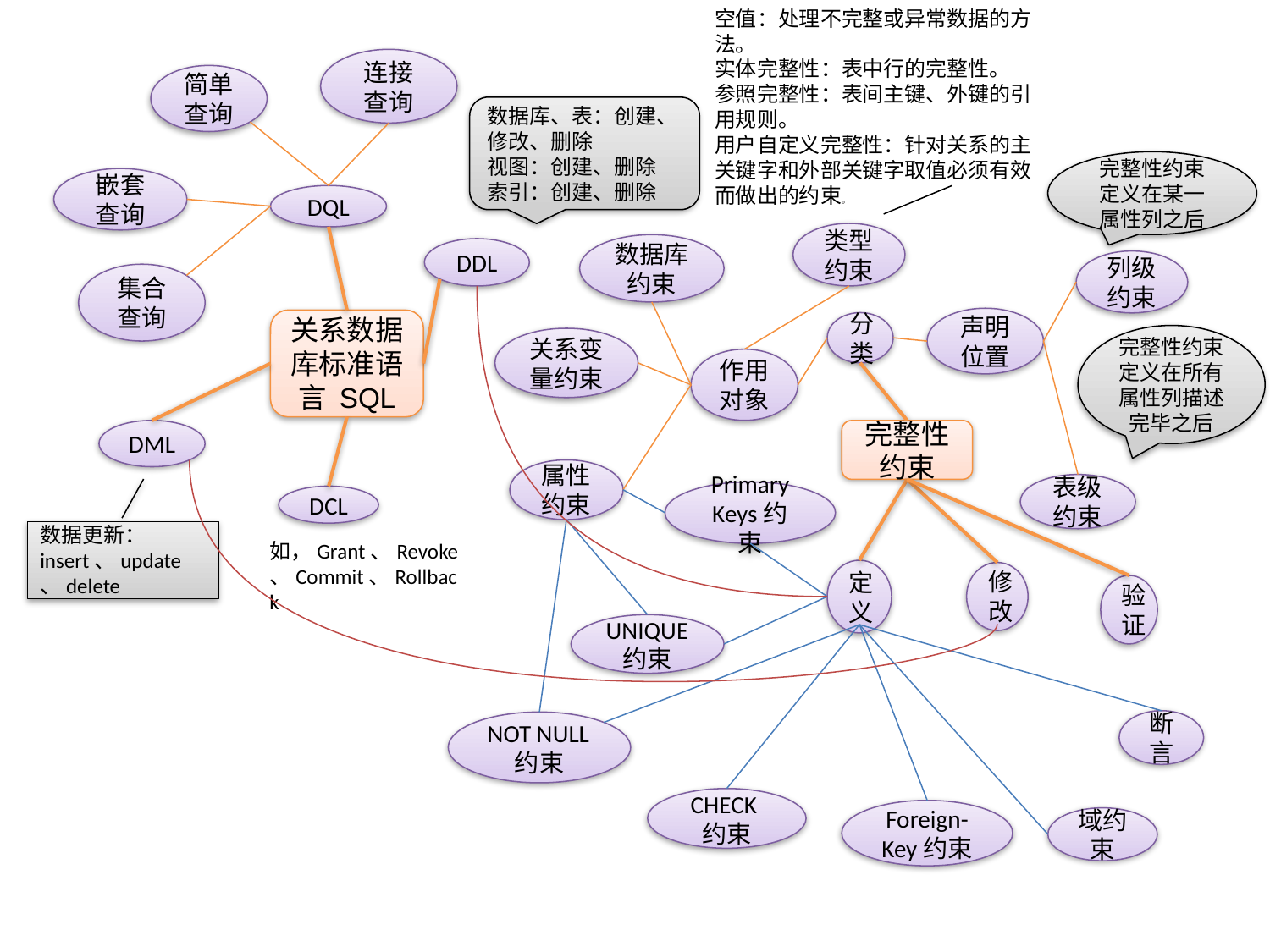

空值：处理不完整或异常数据的方法。
实体完整性：表中行的完整性。
参照完整性：表间主键、外键的引用规则。
用户自定义完整性：针对关系的主关键字和外部关键字取值必须有效而做出的约束。
连接查询
简单查询
数据库、表：创建、修改、删除
视图：创建、删除
索引：创建、删除
完整性约束定义在某一属性列之后
嵌套查询
DQL
类型约束
数据库约束
DDL
列级约束
集合查询
声明位置
关系数据库标准语言 SQL
分类
完整性约束定义在所有属性列描述完毕之后
关系变量约束
作用对象
DML
完整性约束
属性约束
表级约束
Primary Keys约束
DCL
数据更新：insert、update、delete
如，Grant、Revoke、Commit、Rollback
定义
修改
验证
UNIQUE约束
断言
NOT NULL约束
CHECK约束
Foreign-Key约束
域约束